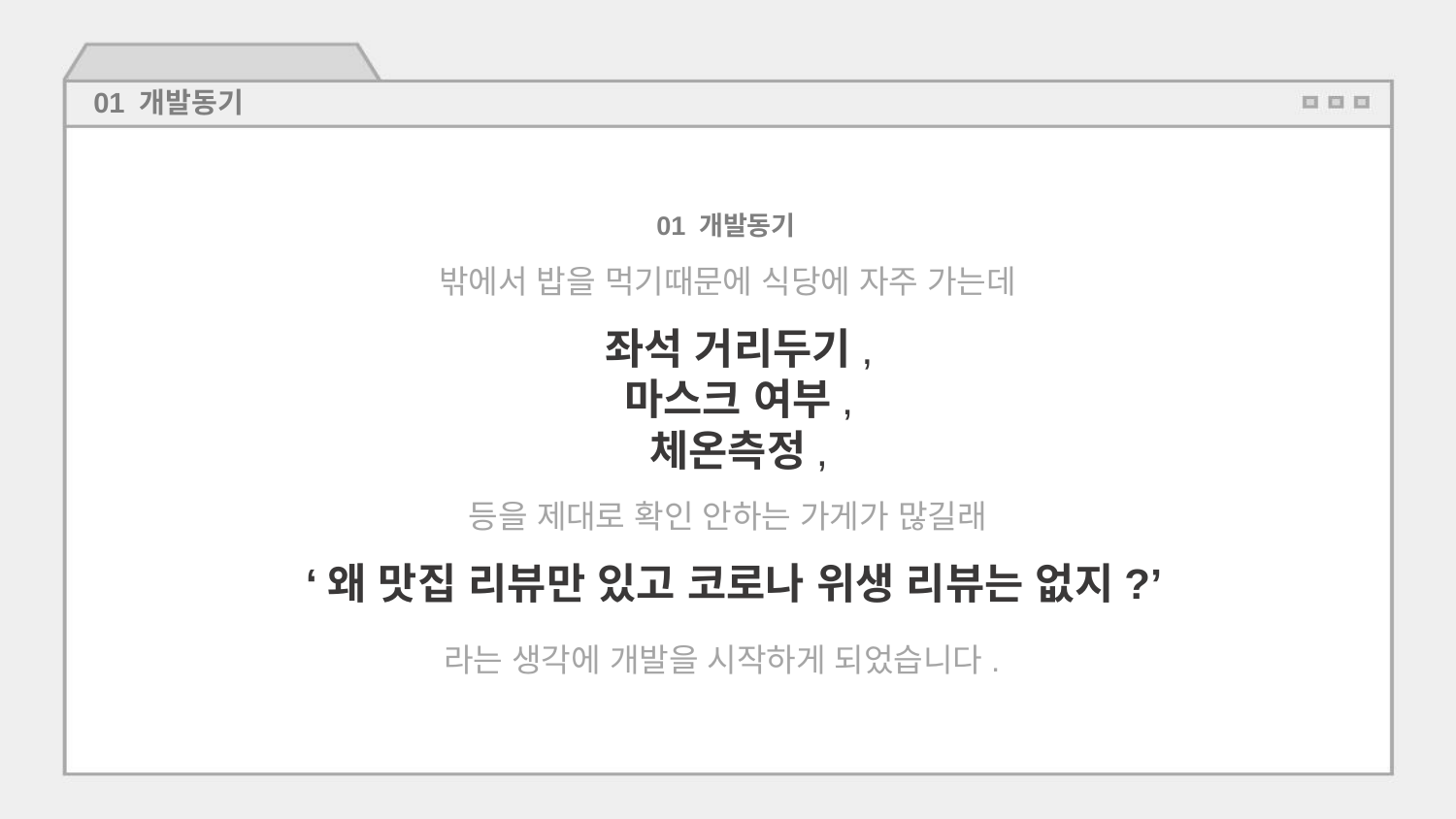

01 개발동기
01 개발동기
밖에서 밥을 먹기때문에 식당에 자주 가는데

 좌석 거리두기,
 마스크 여부,
 체온측정,

등을 제대로 확인 안하는 가게가 많길래

 ‘왜 맛집 리뷰만 있고 코로나 위생 리뷰는 없지?’

라는 생각에 개발을 시작하게 되었습니다.